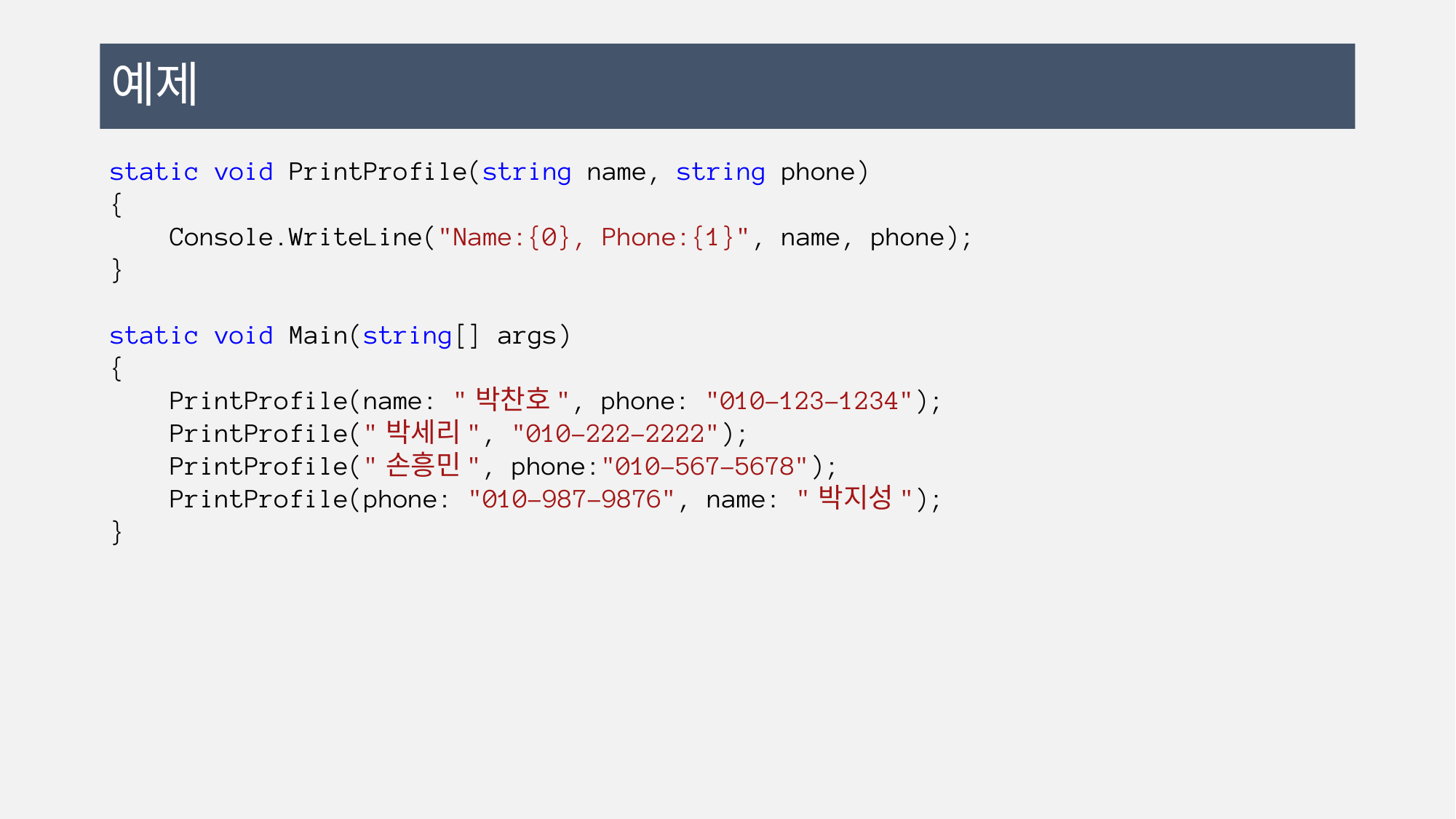

# 예제

static void PrintProfile(string name, string phone)
{
    Console.WriteLine("Name:{0}, Phone:{1}", name, phone);
}

static void Main(string[] args)
{
    PrintProfile(name: "박찬호", phone: "010-123-1234");
    PrintProfile("박세리", "010-222-2222");
    PrintProfile("손흥민", phone:"010-567-5678");
    PrintProfile(phone: "010-987-9876", name: "박지성");
}